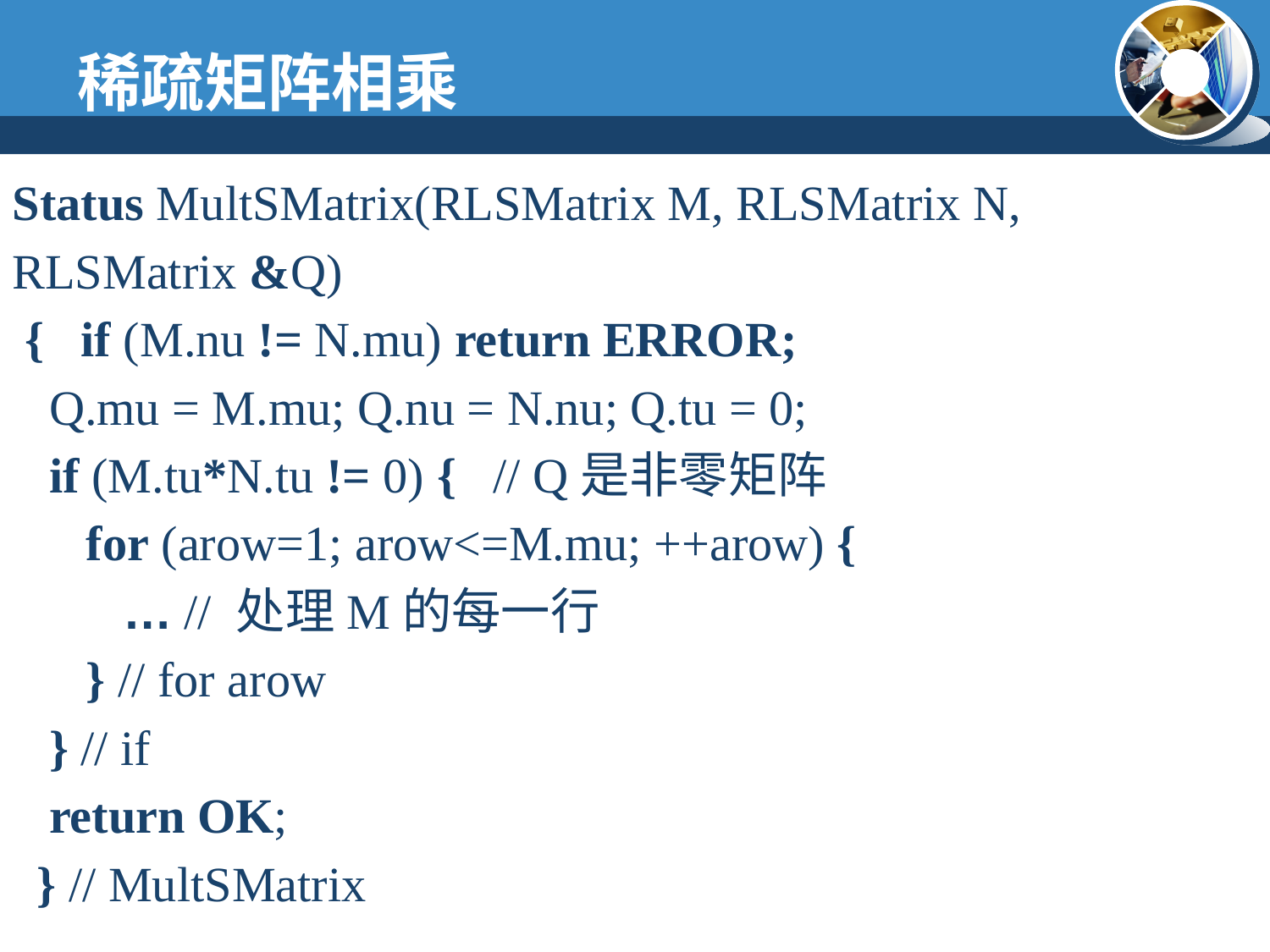

稀疏矩阵相乘
Status MultSMatrix(RLSMatrix M, RLSMatrix N, RLSMatrix &Q)
 {   if (M.nu != N.mu) return ERROR;
   Q.mu = M.mu; Q.nu = N.nu; Q.tu = 0;
   if (M.tu*N.tu != 0) {   // Q是非零矩阵
      for (arow=1; arow<=M.mu; ++arow) {
         … // 处理M的每一行
      } // for arow
   } // if
   return OK;
  } // MultSMatrix